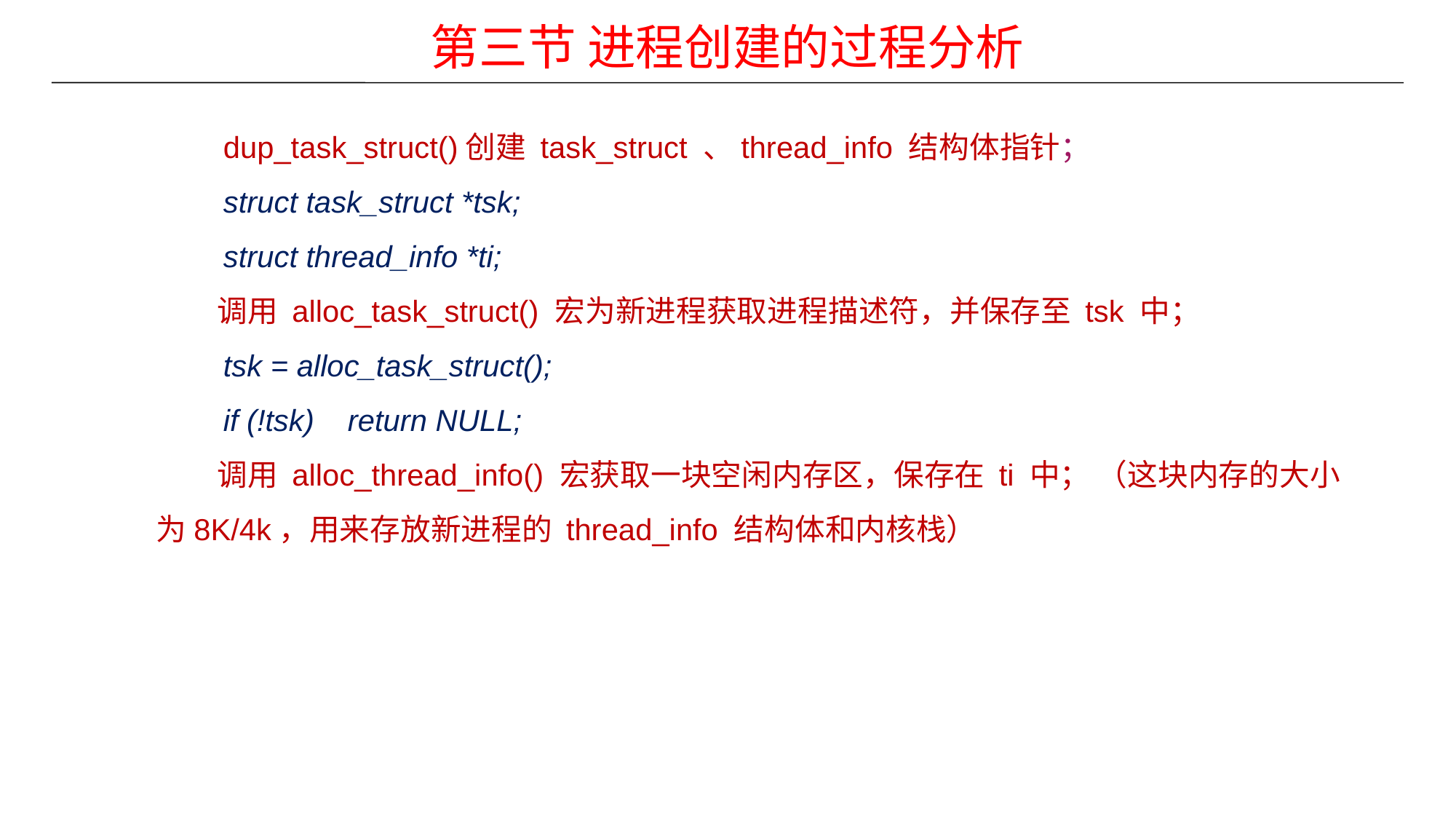

第三节 进程创建的过程分析

        dup_task_struct()创建 task_struct 、thread_info 结构体指针；
        struct task_struct *tsk;
        struct thread_info *ti;
        调用 alloc_task_struct() 宏为新进程获取进程描述符，并保存至 tsk 中；
        tsk = alloc_task_struct();
        if (!tsk)    return NULL;
        调用 alloc_thread_info() 宏获取一块空闲内存区，保存在 ti 中； （这块内存的大小为8K/4k，用来存放新进程的 thread_info 结构体和内核栈）